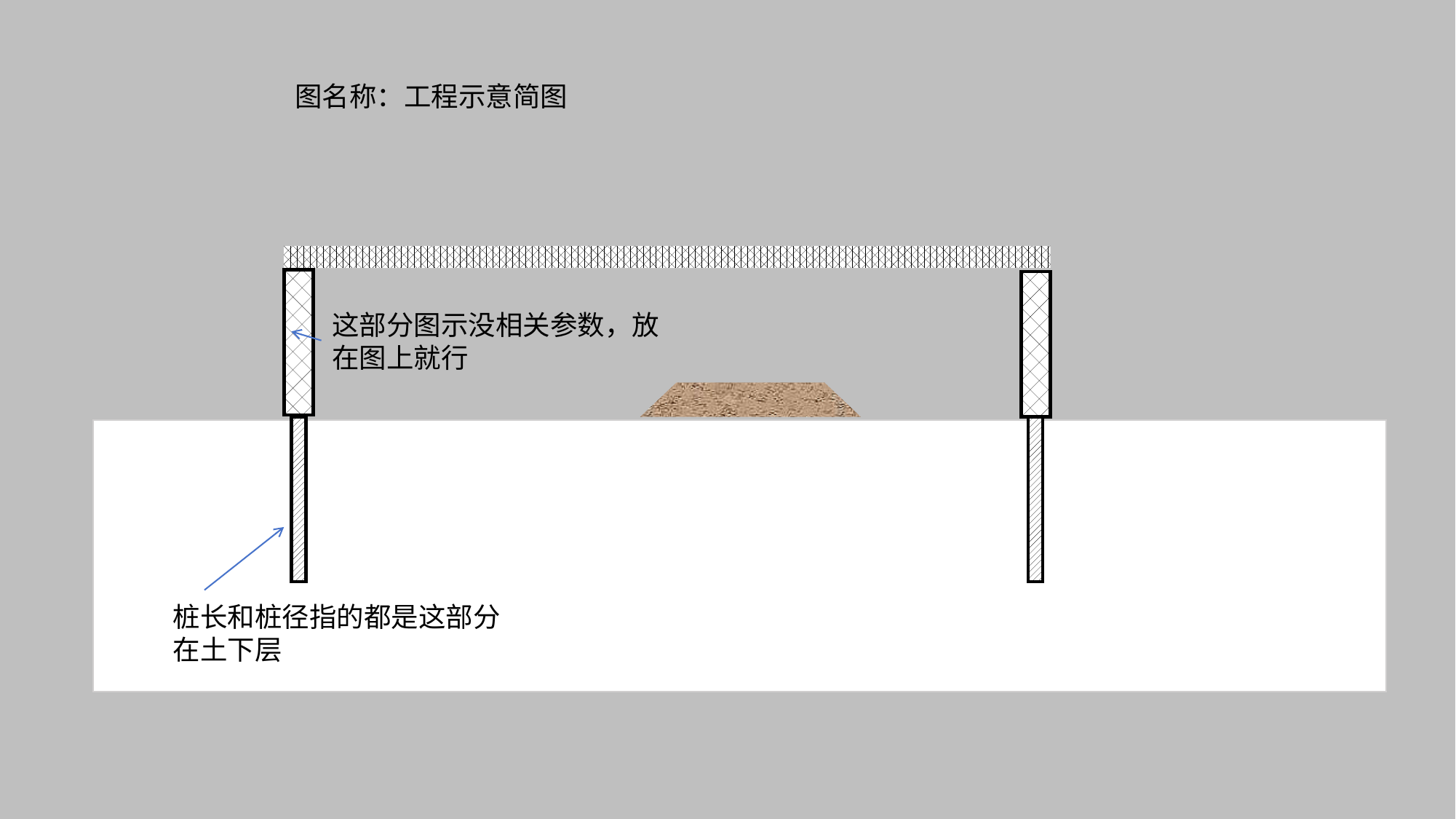

图名称：工程示意简图

这部分图示没相关参数，放在图上就行

桩长和桩径指的都是这部分在土下层